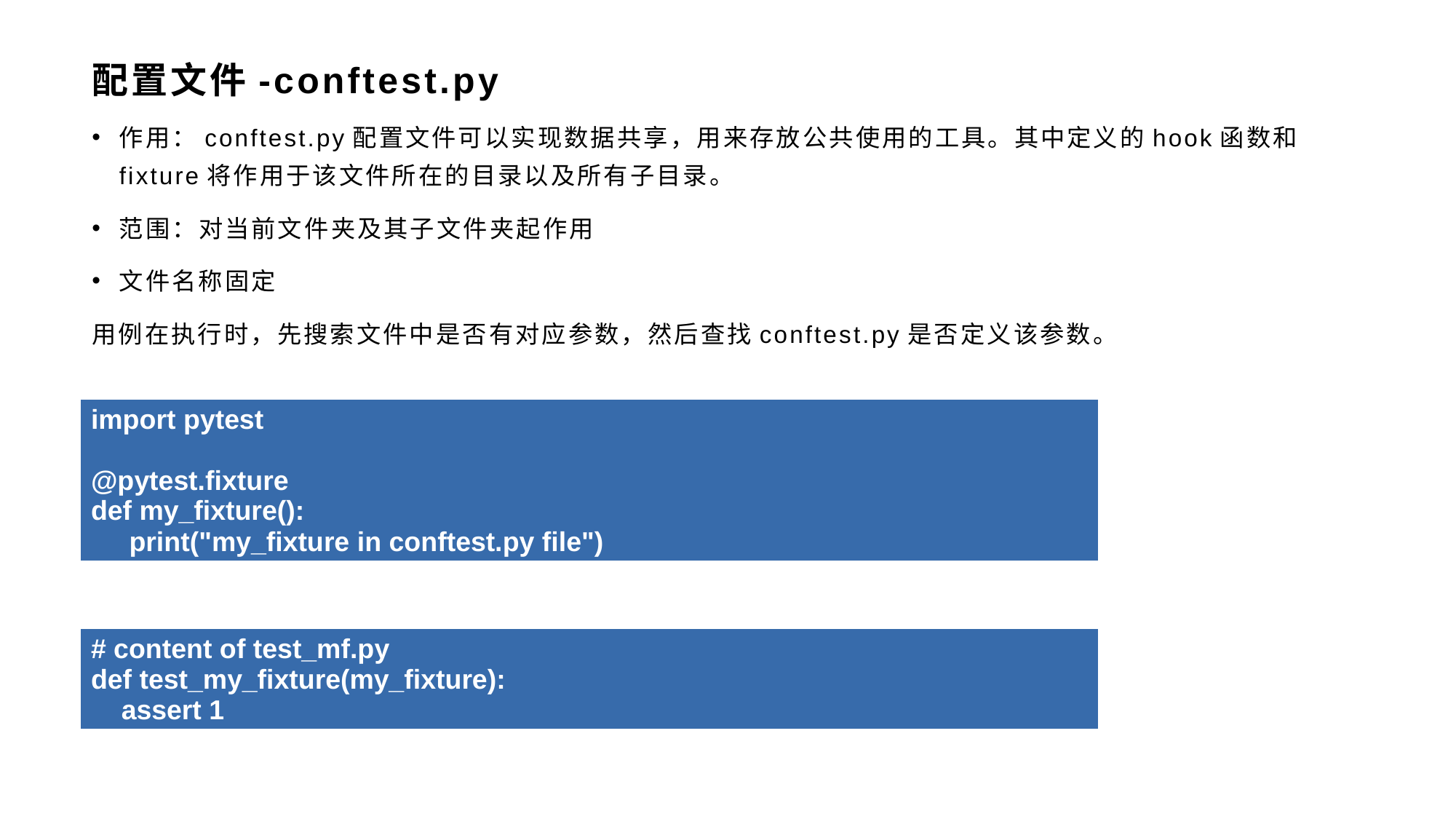

# 配置文件-conftest.py
作用：conftest.py配置文件可以实现数据共享，用来存放公共使用的工具。其中定义的hook函数和fixture将作用于该文件所在的目录以及所有子目录。
范围：对当前文件夹及其子文件夹起作用
文件名称固定
用例在执行时，先搜索文件中是否有对应参数，然后查找conftest.py是否定义该参数。

| import pytest @pytest.fixture def my\_fixture(): print("my\_fixture in conftest.py file") |
| --- |
| # content of test\_mf.py def test\_my\_fixture(my\_fixture): assert 1 |
| --- |